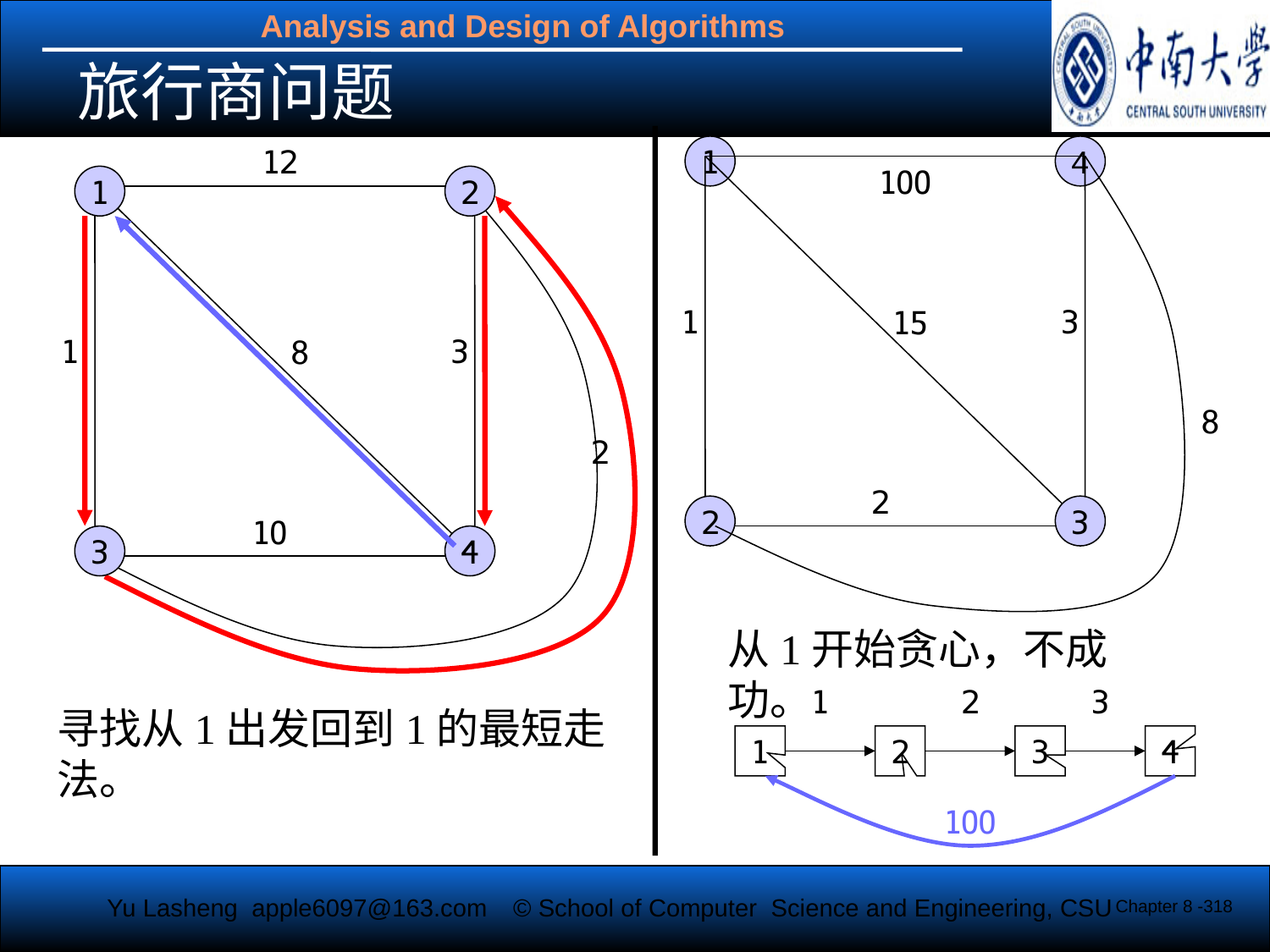

# 旅行商问题

12
1

2

1
3
8
2
10
3

4

1

4

100
1
3
15
8
2
2

3

从1开始贪心，不成功。
1
2
3
1
2
3
4

100
寻找从1出发回到1的最短走法。
Chapter 8 -318